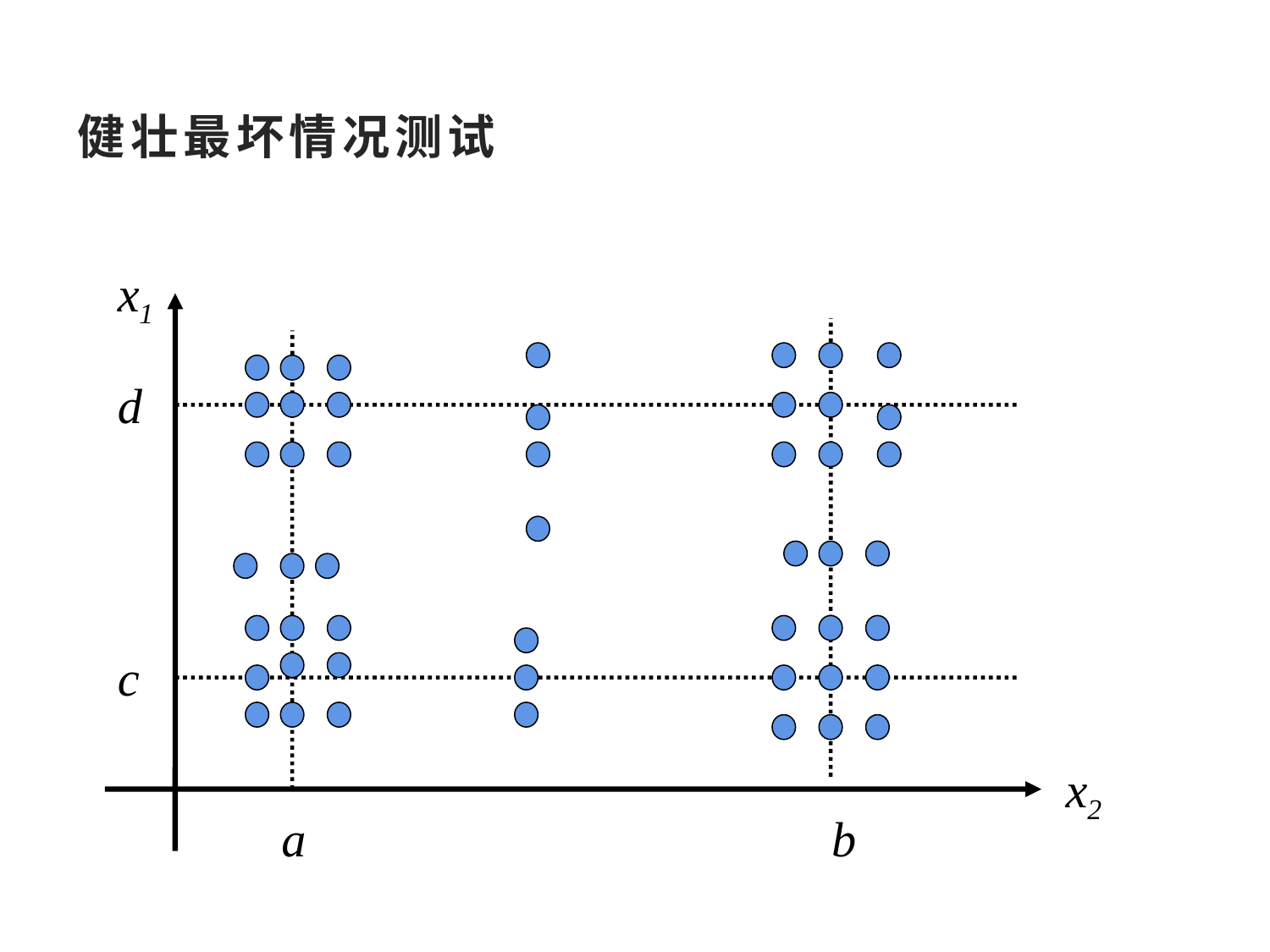

# 健壮最坏情况测试
x1

d

c

x2

a
b